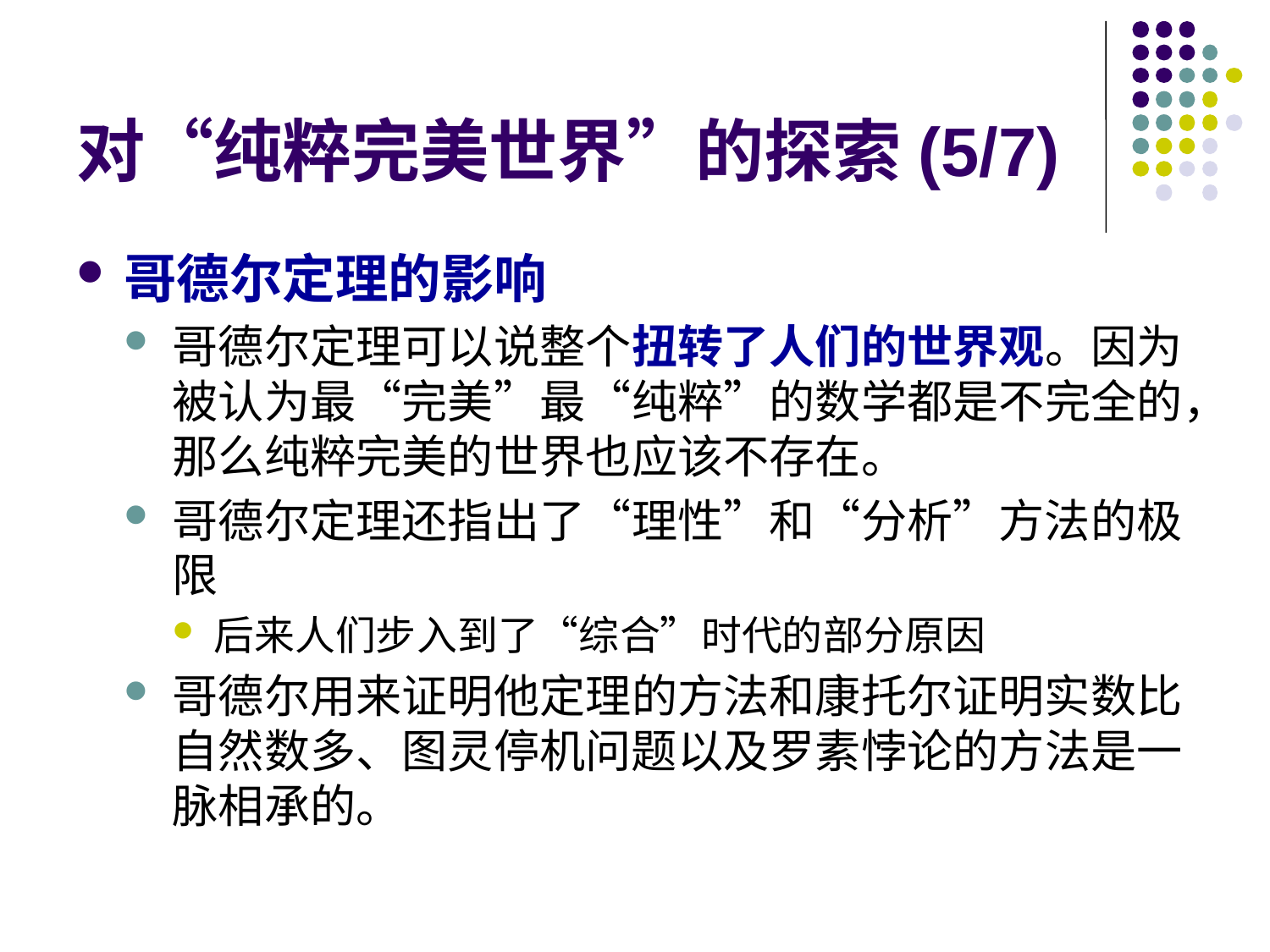

# 对“纯粹完美世界”的探索(5/7)
哥德尔定理的影响
哥德尔定理可以说整个扭转了人们的世界观。因为被认为最“完美”最“纯粹”的数学都是不完全的，那么纯粹完美的世界也应该不存在。
哥德尔定理还指出了“理性”和“分析”方法的极限
后来人们步入到了“综合”时代的部分原因
哥德尔用来证明他定理的方法和康托尔证明实数比自然数多、图灵停机问题以及罗素悖论的方法是一脉相承的。